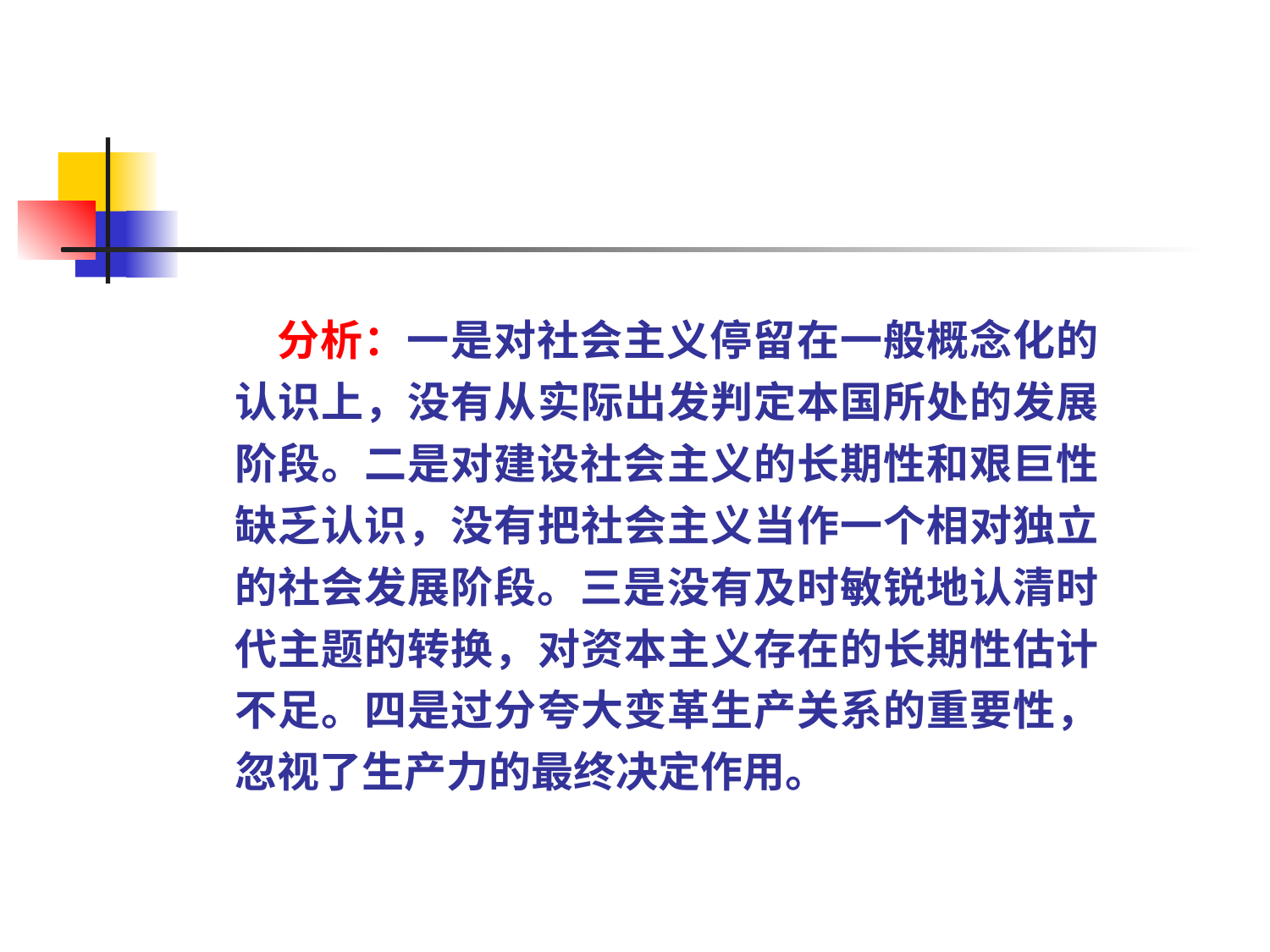

分析：一是对社会主义停留在一般概念化的认识上，没有从实际出发判定本国所处的发展阶段。二是对建设社会主义的长期性和艰巨性缺乏认识，没有把社会主义当作一个相对独立的社会发展阶段。三是没有及时敏锐地认清时代主题的转换，对资本主义存在的长期性估计不足。四是过分夸大变革生产关系的重要性，忽视了生产力的最终决定作用。